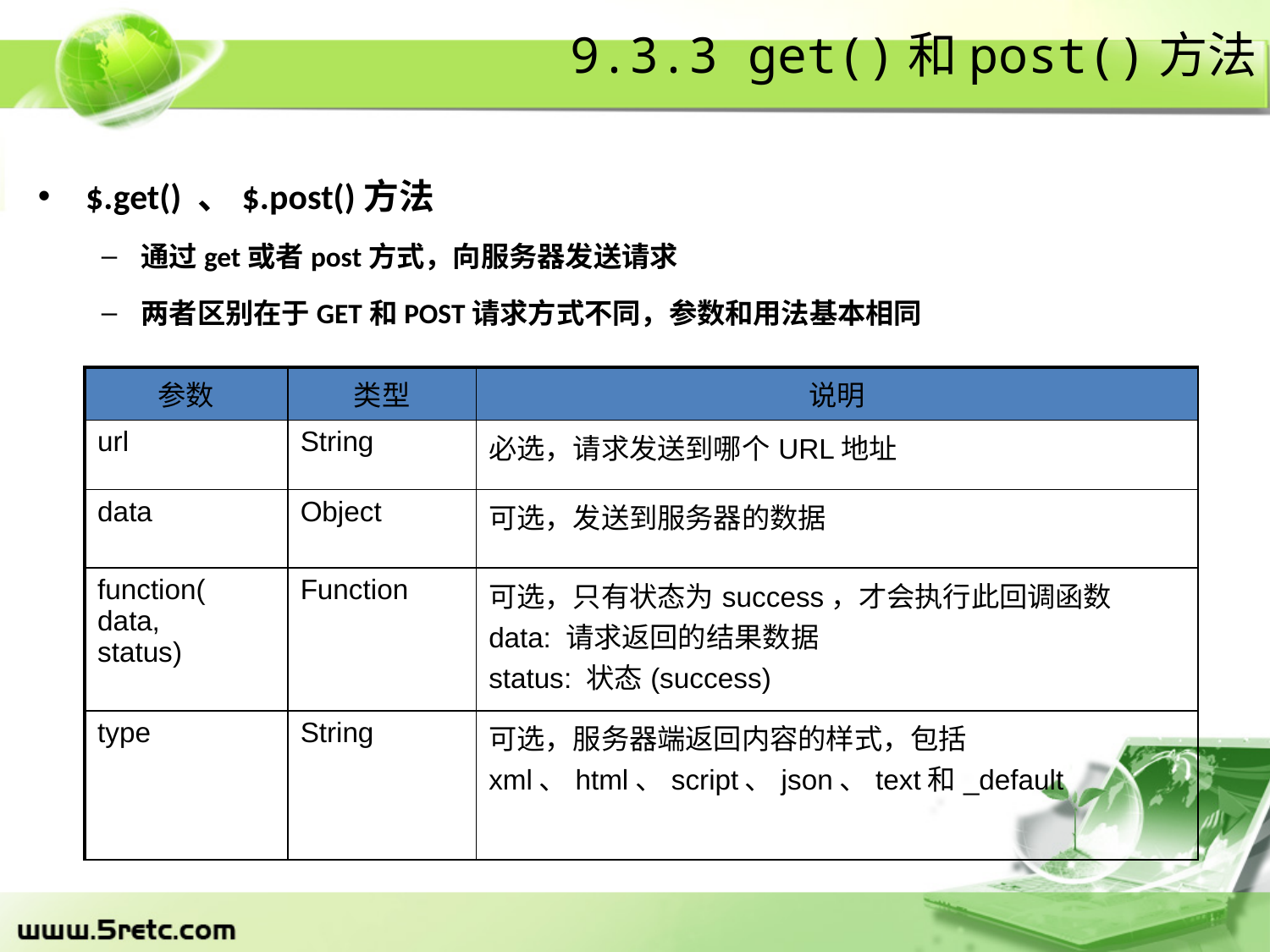

9.3.3 get()和post()方法
$.get() 、$.post()方法
通过get或者post方式，向服务器发送请求
两者区别在于GET和POST请求方式不同，参数和用法基本相同
| 参数 | 类型 | 说明 |
| --- | --- | --- |
| url | String | 必选，请求发送到哪个URL地址 |
| data | Object | 可选，发送到服务器的数据 |
| function( data, status) | Function | 可选，只有状态为success，才会执行此回调函数 data: 请求返回的结果数据 status: 状态(success) |
| type | String | 可选，服务器端返回内容的样式，包括xml、html、script、json、text和\_default |